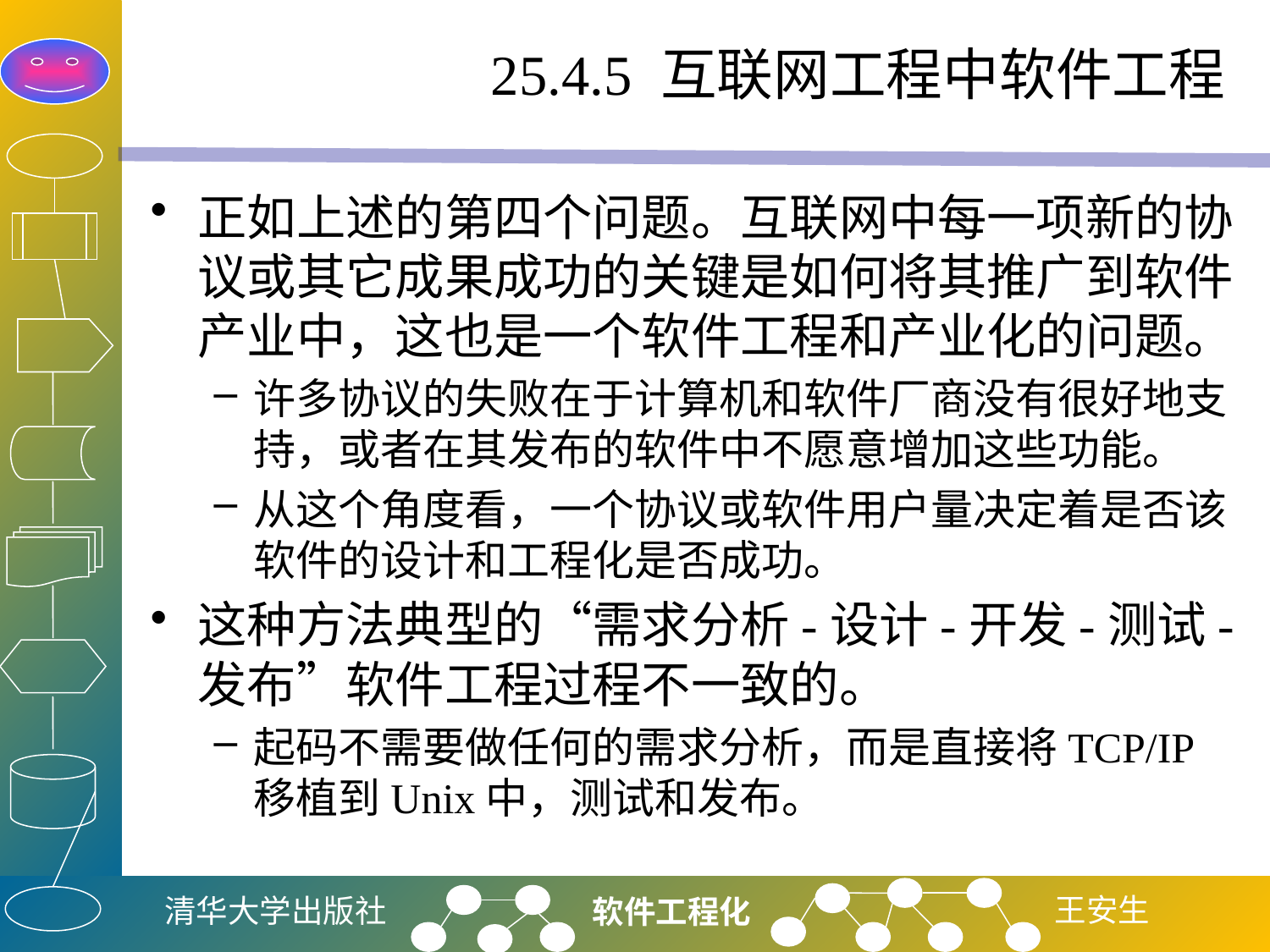

# 25.4.5 互联网工程中软件工程
正如上述的第四个问题。互联网中每一项新的协议或其它成果成功的关键是如何将其推广到软件产业中，这也是一个软件工程和产业化的问题。
许多协议的失败在于计算机和软件厂商没有很好地支持，或者在其发布的软件中不愿意增加这些功能。
从这个角度看，一个协议或软件用户量决定着是否该软件的设计和工程化是否成功。
这种方法典型的“需求分析-设计-开发-测试-发布”软件工程过程不一致的。
起码不需要做任何的需求分析，而是直接将TCP/IP移植到Unix中，测试和发布。